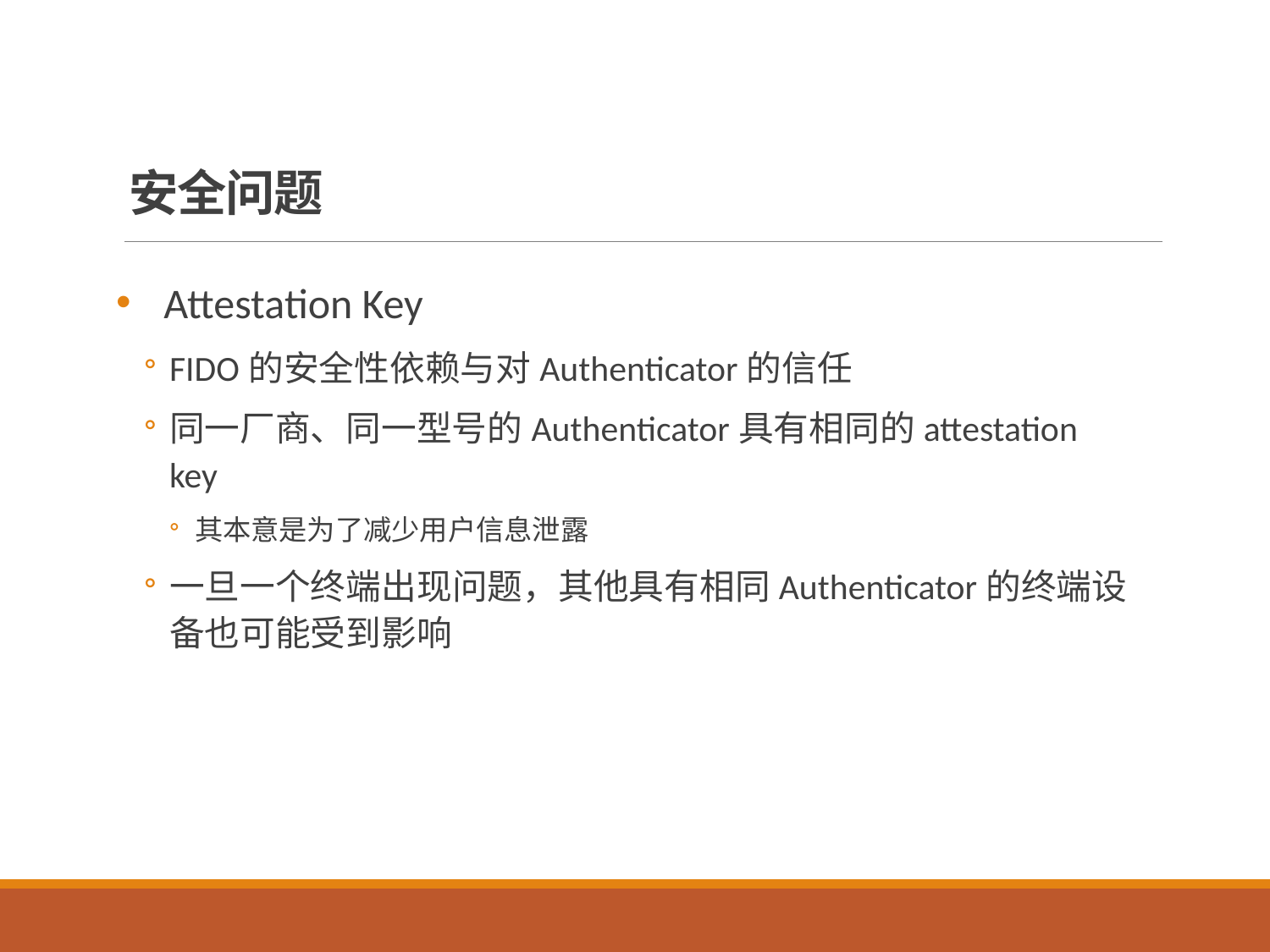

# 安全问题
Attestation Key
FIDO的安全性依赖与对Authenticator的信任
同一厂商、同一型号的Authenticator具有相同的attestation key
其本意是为了减少用户信息泄露
一旦一个终端出现问题，其他具有相同Authenticator的终端设备也可能受到影响
73